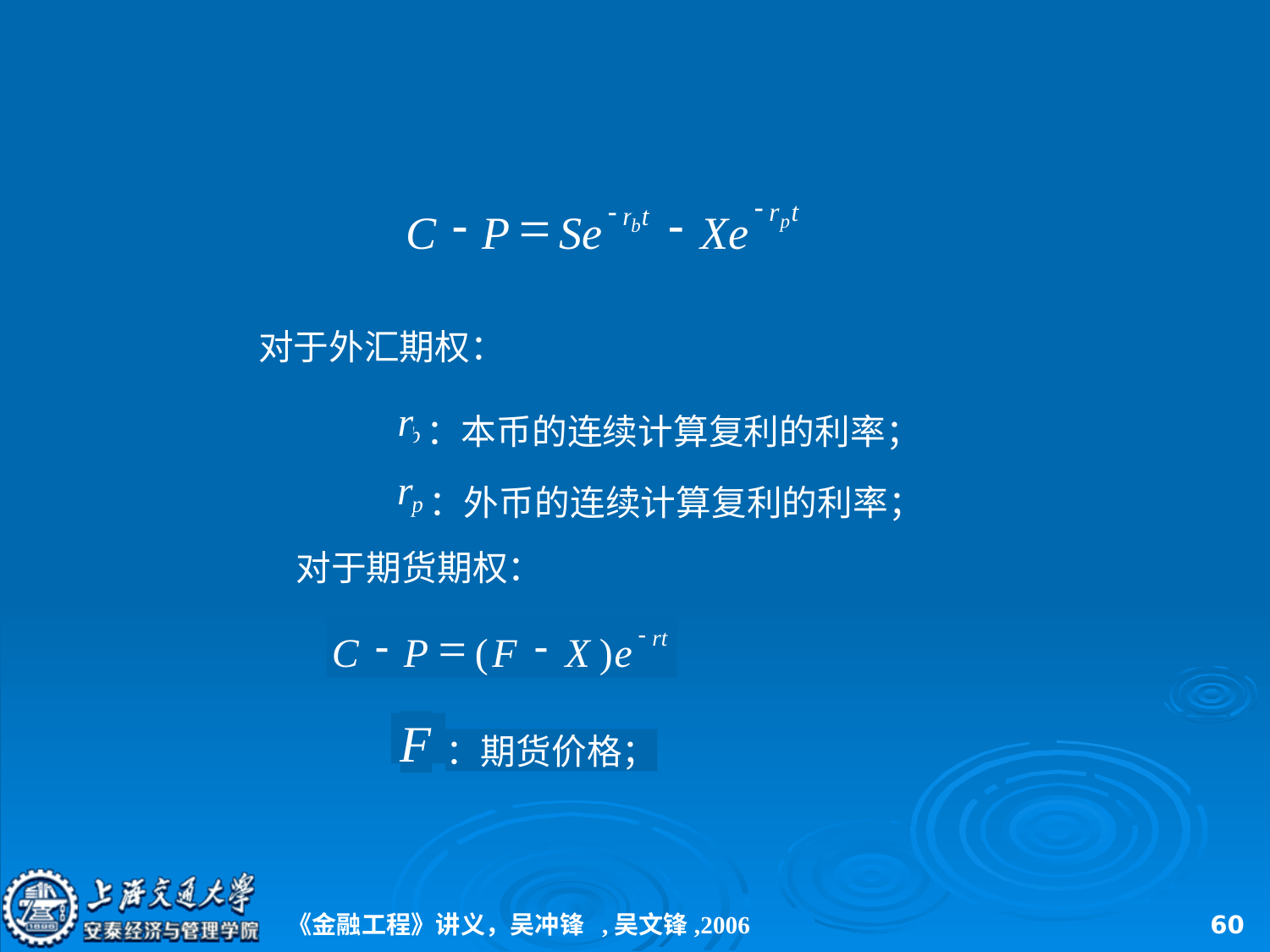

−
r
t
−
−
=
−
r
t
C
P
Se
Xe
p
b
对于外汇期权：

r
b
：本币的连续计算复利的利率；

r
p
：外币的连续计算复利的利率；
对于期货期权：

−
−
=
−
rt
C
P
(
F
X
)
e
F

：期货价格；